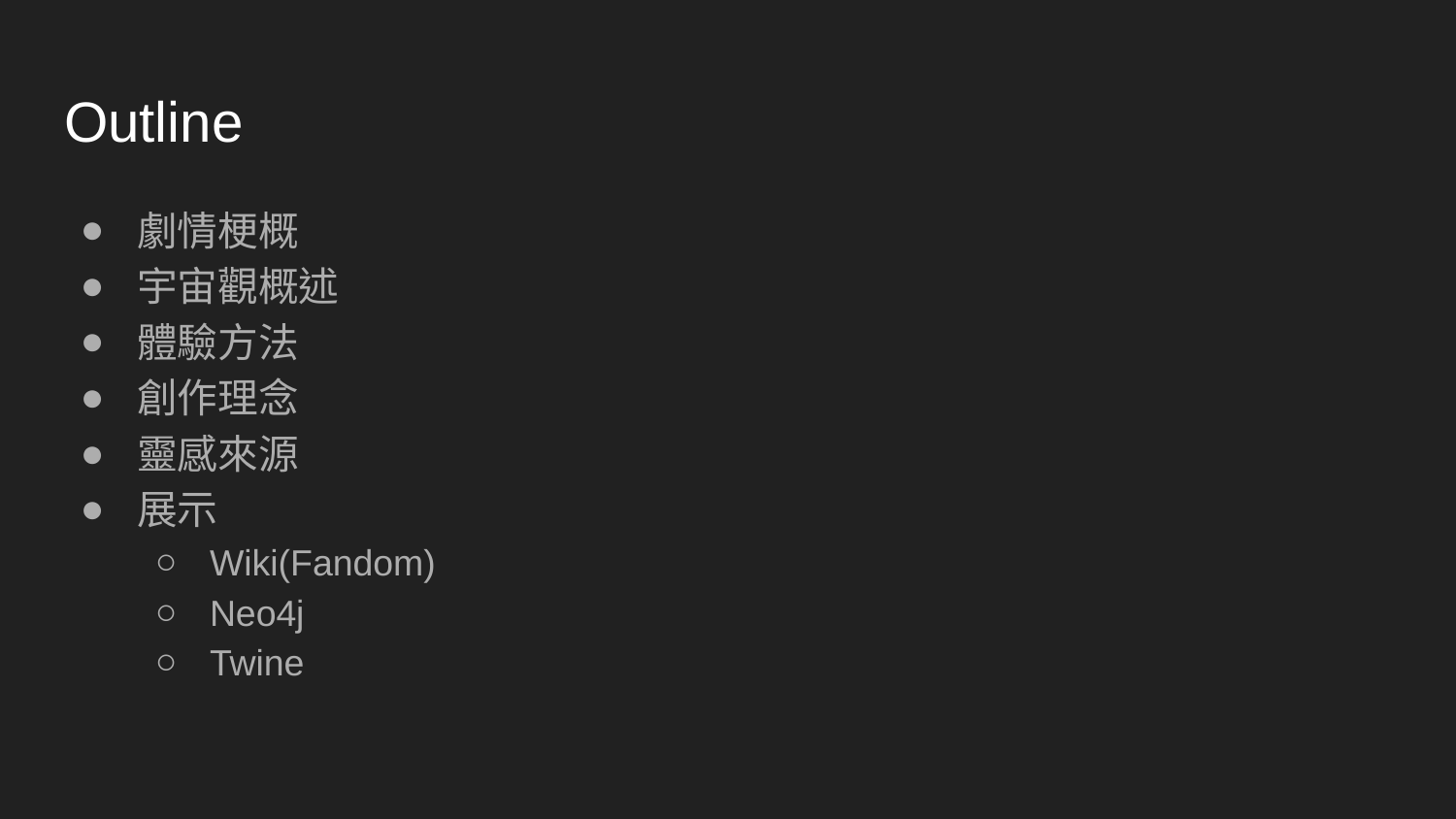

# Outline
劇情梗概
宇宙觀概述
體驗方法
創作理念
靈感來源
展示
Wiki(Fandom)
Neo4j
Twine